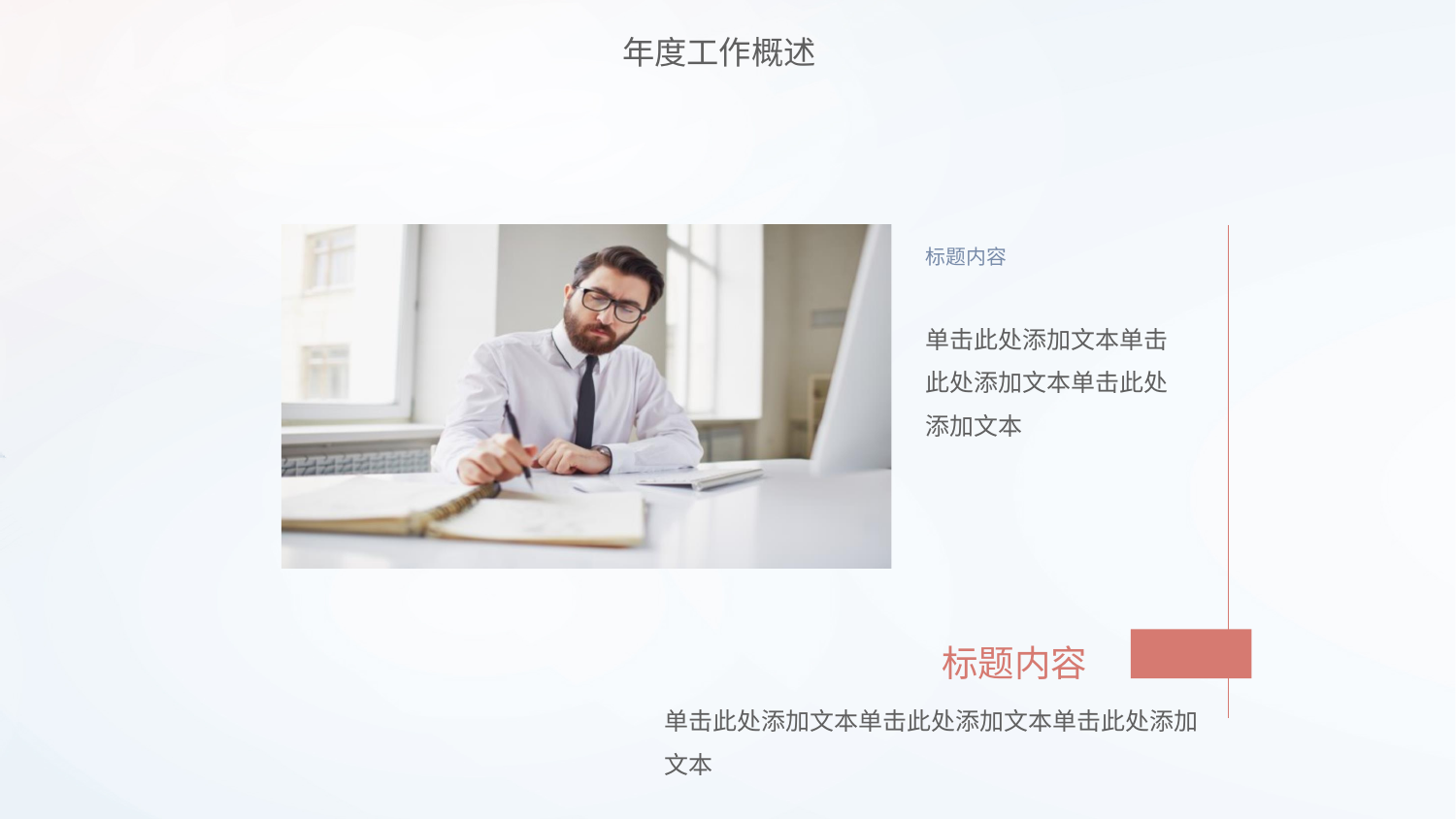

年度工作概述

标题内容
单击此处添加文本单击此处添加文本单击此处添加文本
标题内容

单击此处添加文本单击此处添加文本单击此处添加文本